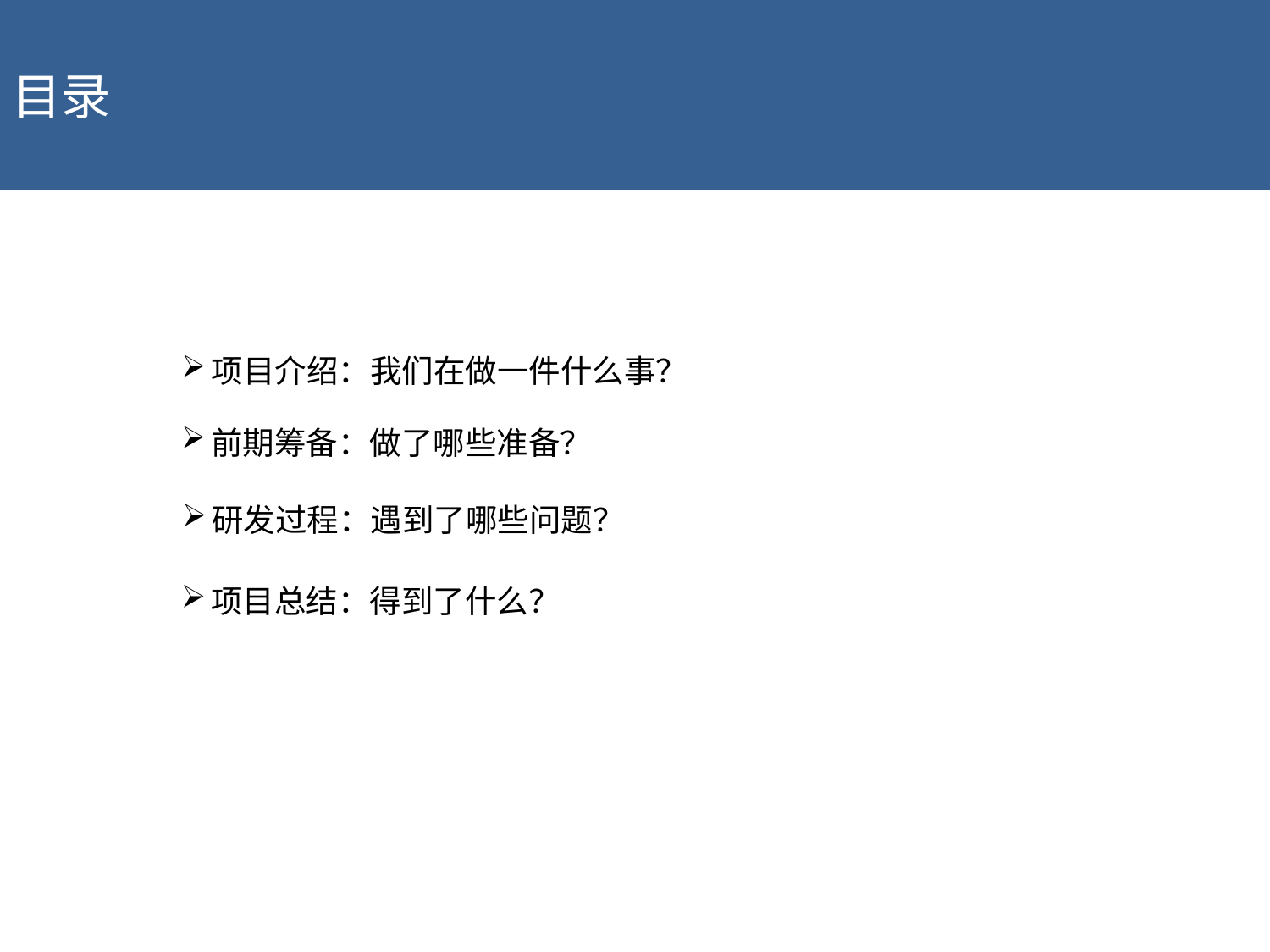

目录

点击添加文本
项目介绍：我们在做一件什么事？
前期筹备：做了哪些准备？
点击添加文本
研发过程：遇到了哪些问题？
项目总结：得到了什么？
点击添加文本
点击添加文本